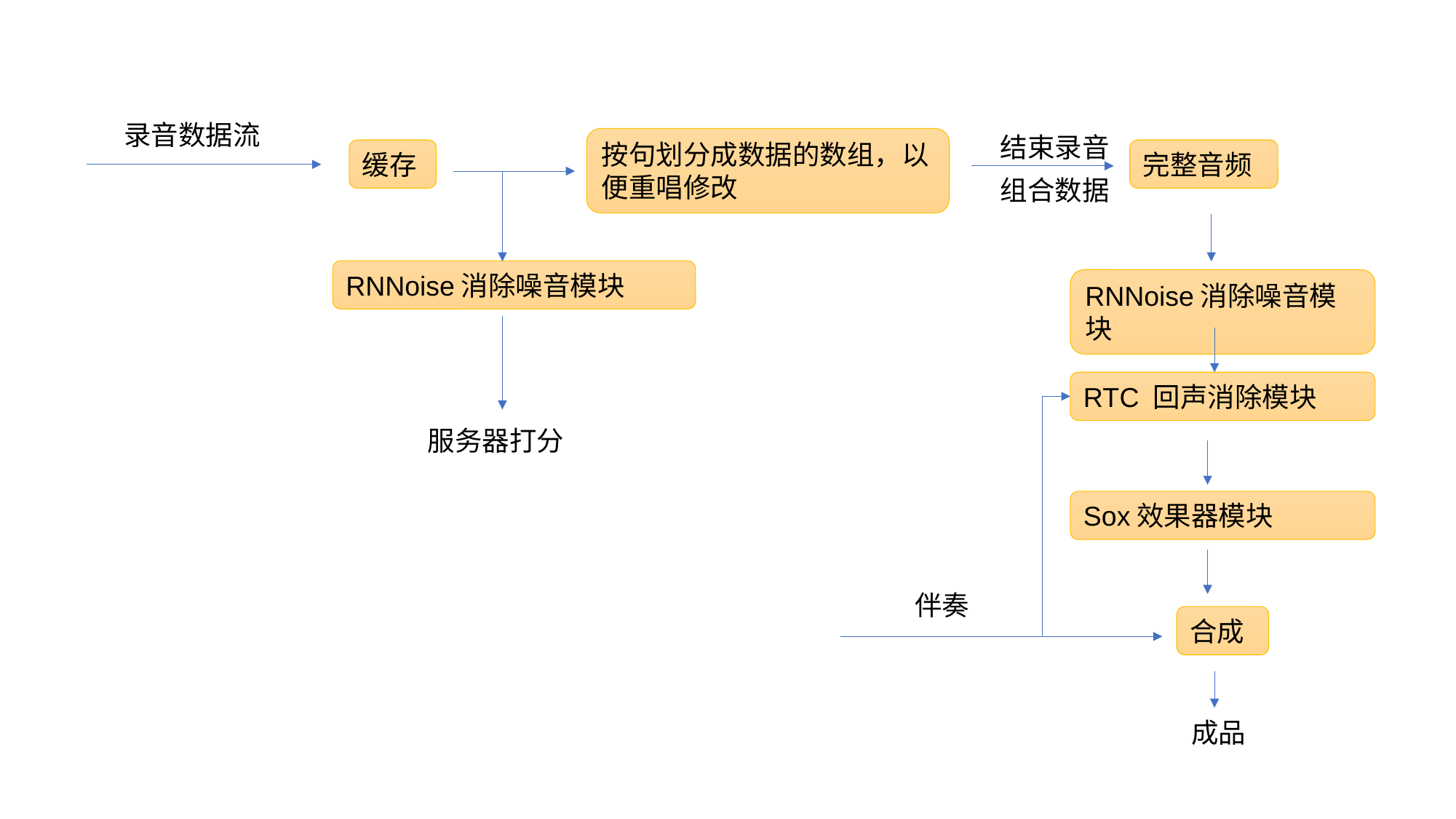

录音数据流
结束录音
按句划分成数据的数组，以便重唱修改
完整音频
缓存
组合数据
RNNoise消除噪音模块
RNNoise消除噪音模块
RTC 回声消除模块
服务器打分
Sox效果器模块
伴奏
合成
成品